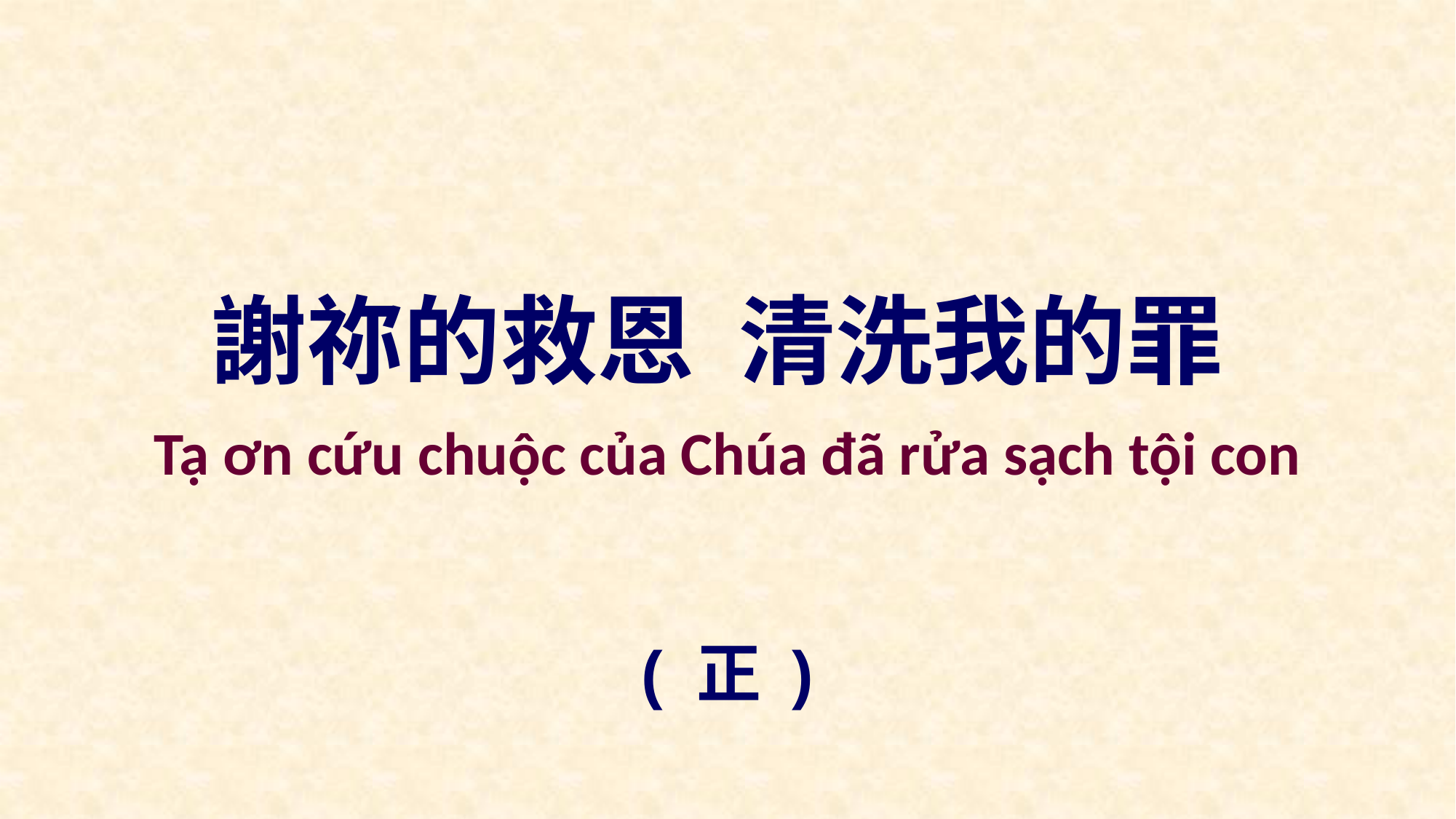

謝祢的救恩  清洗我的罪
Tạ ơn cứu chuộc của Chúa đã rửa sạch tội con
( 正 )